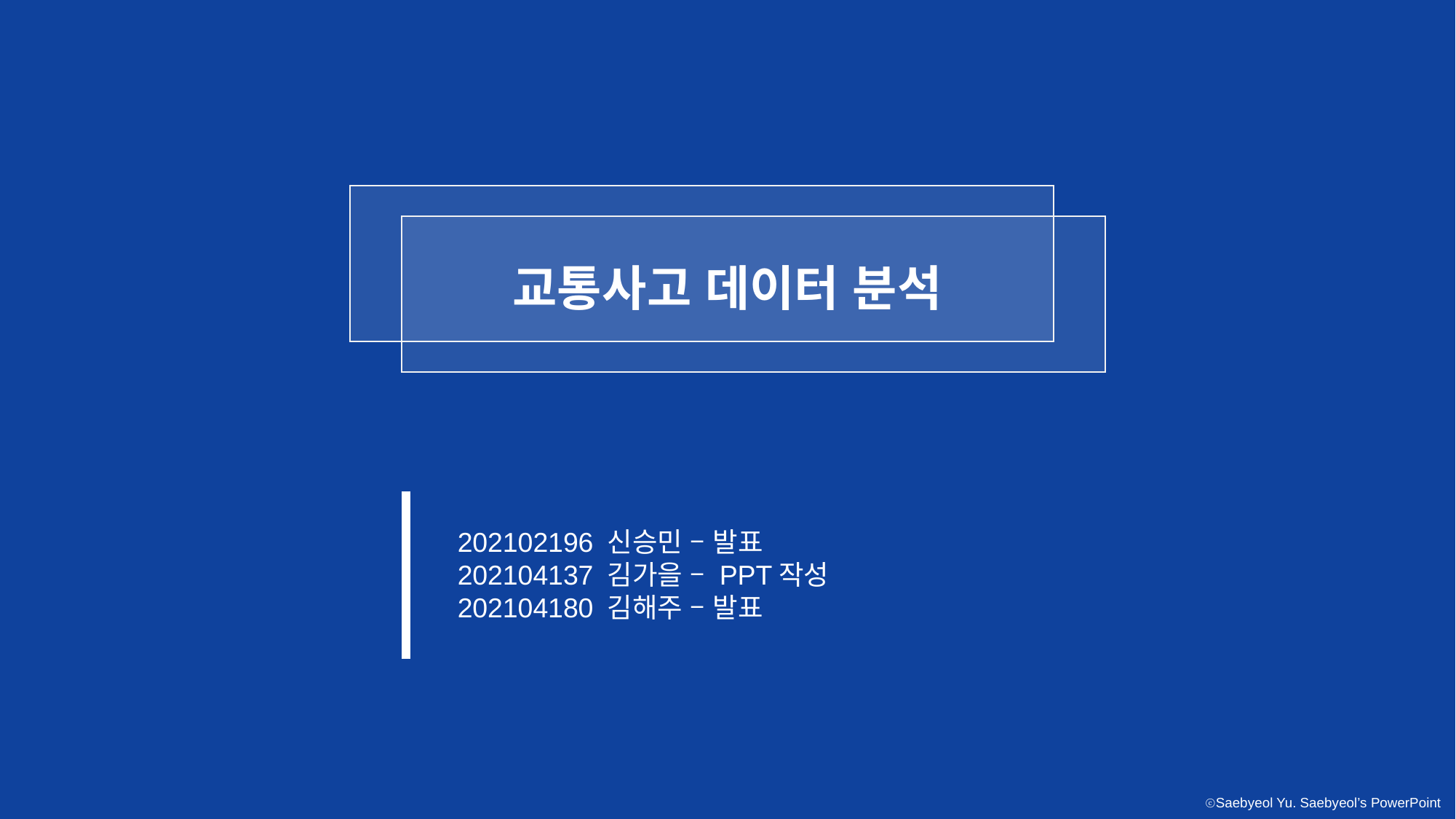

교통사고 데이터 분석
202102196 신승민 – 발표
202104137 김가을 – PPT작성
202104180 김해주 – 발표